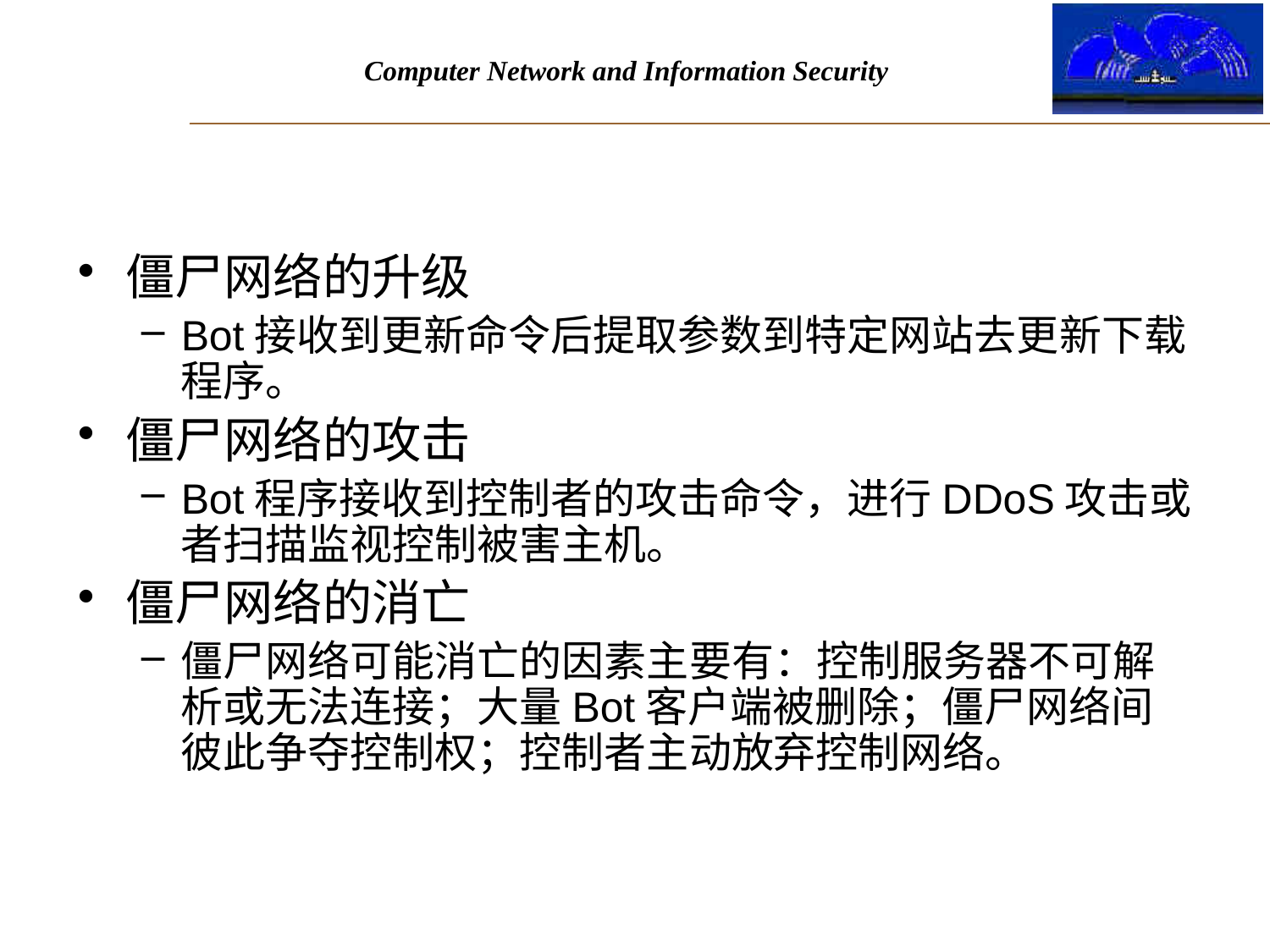

#
僵尸网络的升级
Bot接收到更新命令后提取参数到特定网站去更新下载程序。
僵尸网络的攻击
Bot程序接收到控制者的攻击命令，进行DDoS攻击或者扫描监视控制被害主机。
僵尸网络的消亡
僵尸网络可能消亡的因素主要有：控制服务器不可解析或无法连接；大量Bot客户端被删除；僵尸网络间彼此争夺控制权；控制者主动放弃控制网络。